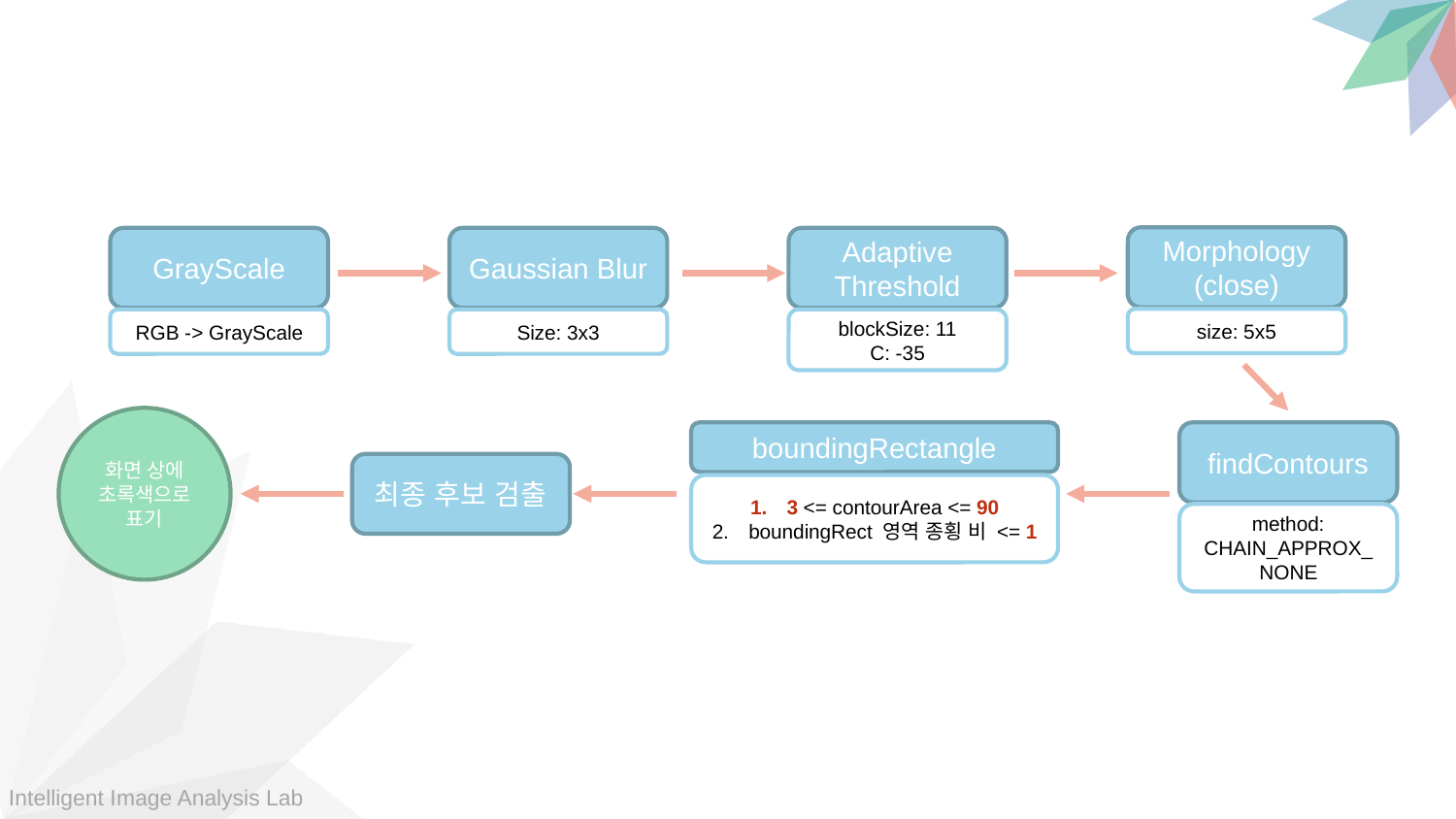

Morphology
(close)
size: 5x5
GrayScale
RGB -> GrayScale
Gaussian Blur
Size: 3x3
Adaptive Threshold
blockSize: 11
C: -35
화면 상에
초록색으로
표기
boundingRectangle
3 <= contourArea <= 90
boundingRect 영역 종횡 비 <= 1
findContours
method: CHAIN_APPROX_NONE
최종 후보 검출